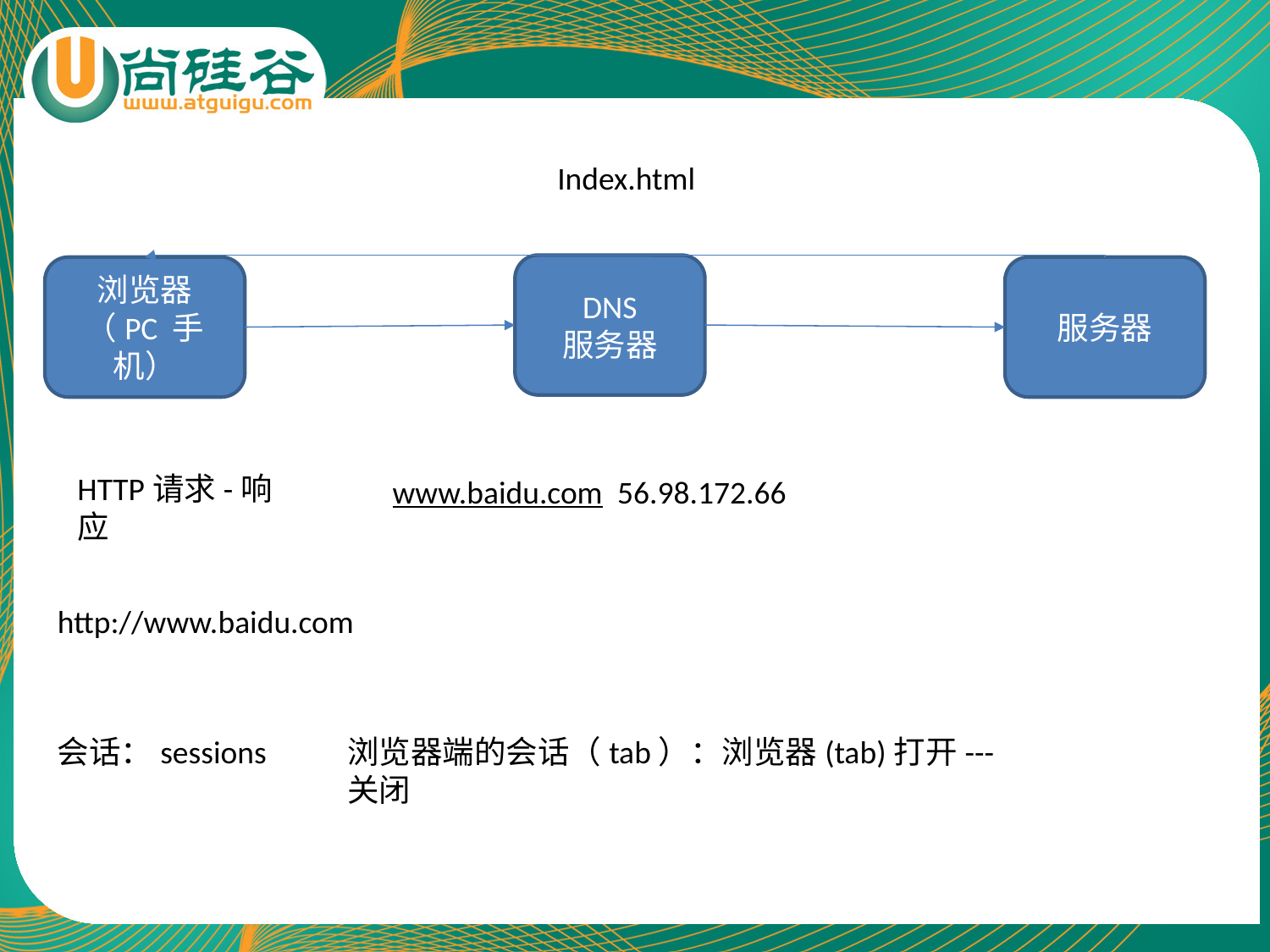

Index.html
DNS
服务器
浏览器
（PC 手机）
服务器
HTTP请求-响应
www.baidu.com  56.98.172.66
http://www.baidu.com
会话：sessions
浏览器端的会话（tab）：浏览器(tab)打开--- 关闭